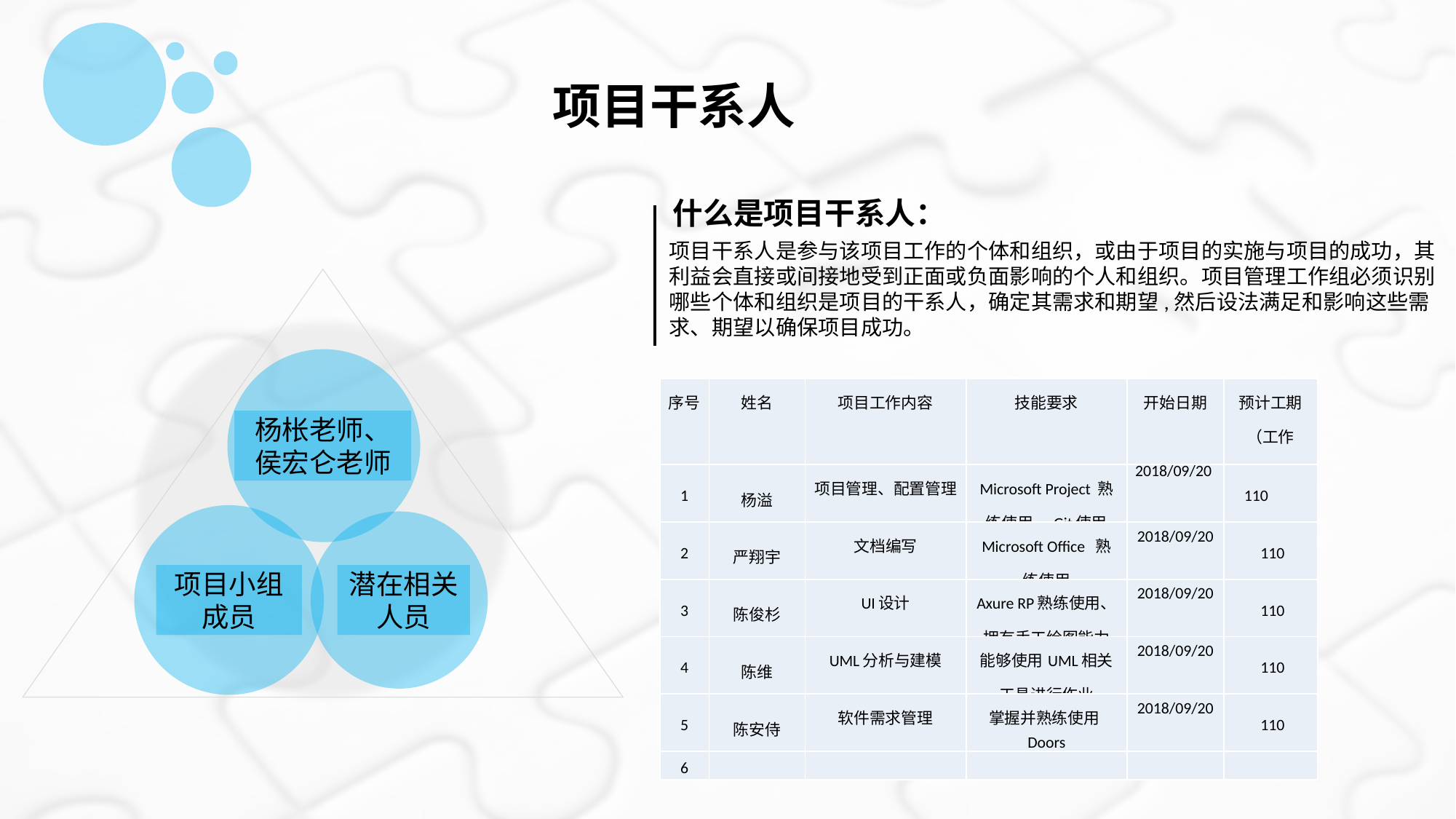

项目干系人

什么是项目干系人：
项目干系人是参与该项目工作的个体和组织，或由于项目的实施与项目的成功，其利益会直接或间接地受到正面或负面影响的个人和组织。项目管理工作组必须识别哪些个体和组织是项目的干系人，确定其需求和期望,然后设法满足和影响这些需求、期望以确保项目成功。

杨枨老师、侯宏仑老师
| 序号 | 姓名 | 项目工作内容 | 技能要求 | 开始日期 | 预计工期 （工作日） |
| --- | --- | --- | --- | --- | --- |
| 1 | 杨溢 | 项目管理、配置管理 | Microsoft Project 熟练使用、Git使用 | 2018/09/20 | 110 |
| 2 | 严翔宇 | 文档编写 | Microsoft Office 熟练使用 | 2018/09/20 | 110 |
| 3 | 陈俊杉 | UI设计 | Axure RP熟练使用、拥有手工绘图能力 | 2018/09/20 | 110 |
| 4 | 陈维 | UML分析与建模 | 能够使用UML相关工具进行作业 | 2018/09/20 | 110 |
| 5 | 陈安侍 | 软件需求管理 | 掌握并熟练使用Doors | 2018/09/20 | 110 |
| 6 |  |  |  |  |  |

项目小组成员

潜在相关人员